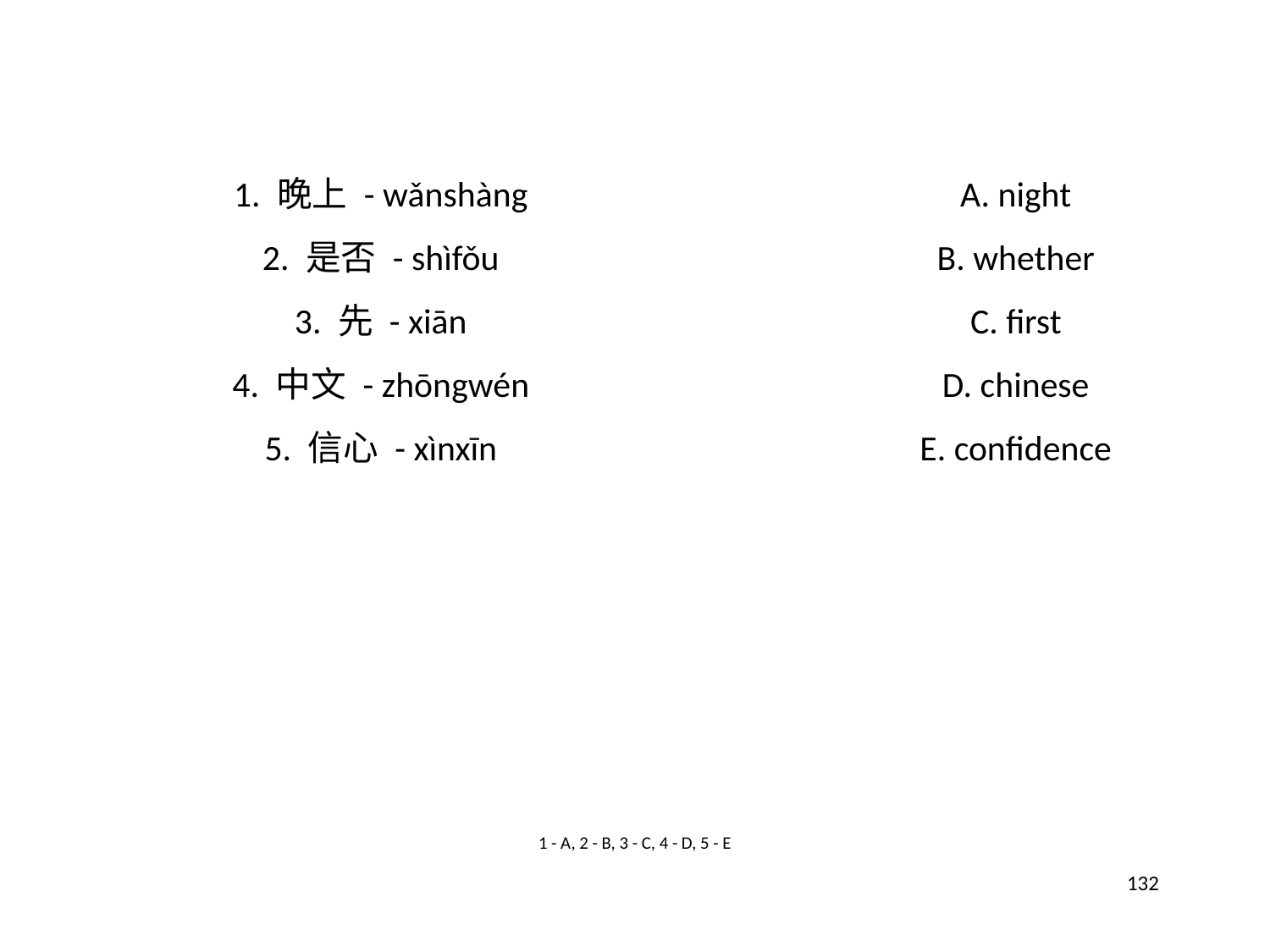

1. 晚上 - wǎnshàng

A. night

2. 是否 - shìfǒu

B. whether

3. 先 - xiān

C. first

4. 中文 - zhōngwén

D. chinese

5. 信心 - xìnxīn

E. confidence
1 - A, 2 - B, 3 - C, 4 - D, 5 - E

132